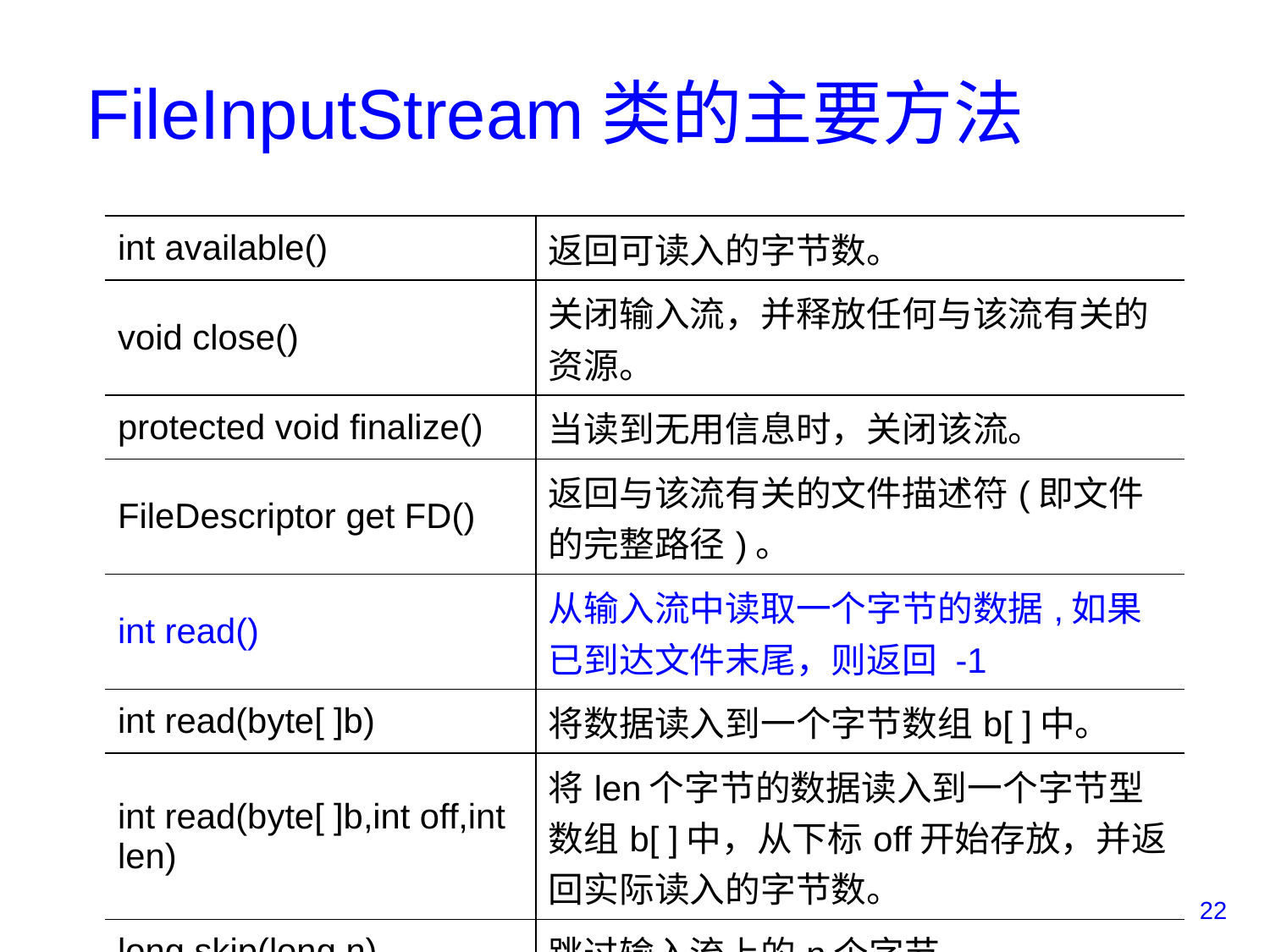

# FileInputStream类的主要方法
| int available() | 返回可读入的字节数。 |
| --- | --- |
| void close() | 关闭输入流，并释放任何与该流有关的资源。 |
| protected void finalize() | 当读到无用信息时，关闭该流。 |
| FileDescriptor get FD() | 返回与该流有关的文件描述符(即文件的完整路径)。 |
| int read() | 从输入流中读取一个字节的数据,如果已到达文件末尾，则返回 -1 |
| int read(byte[ ]b) | 将数据读入到一个字节数组b[ ]中。 |
| int read(byte[ ]b,int off,int len) | 将len个字节的数据读入到一个字节型数组b[ ]中，从下标off开始存放，并返回实际读入的字节数。 |
| long skip(long n) | 跳过输入流上的n个字节。 |
22